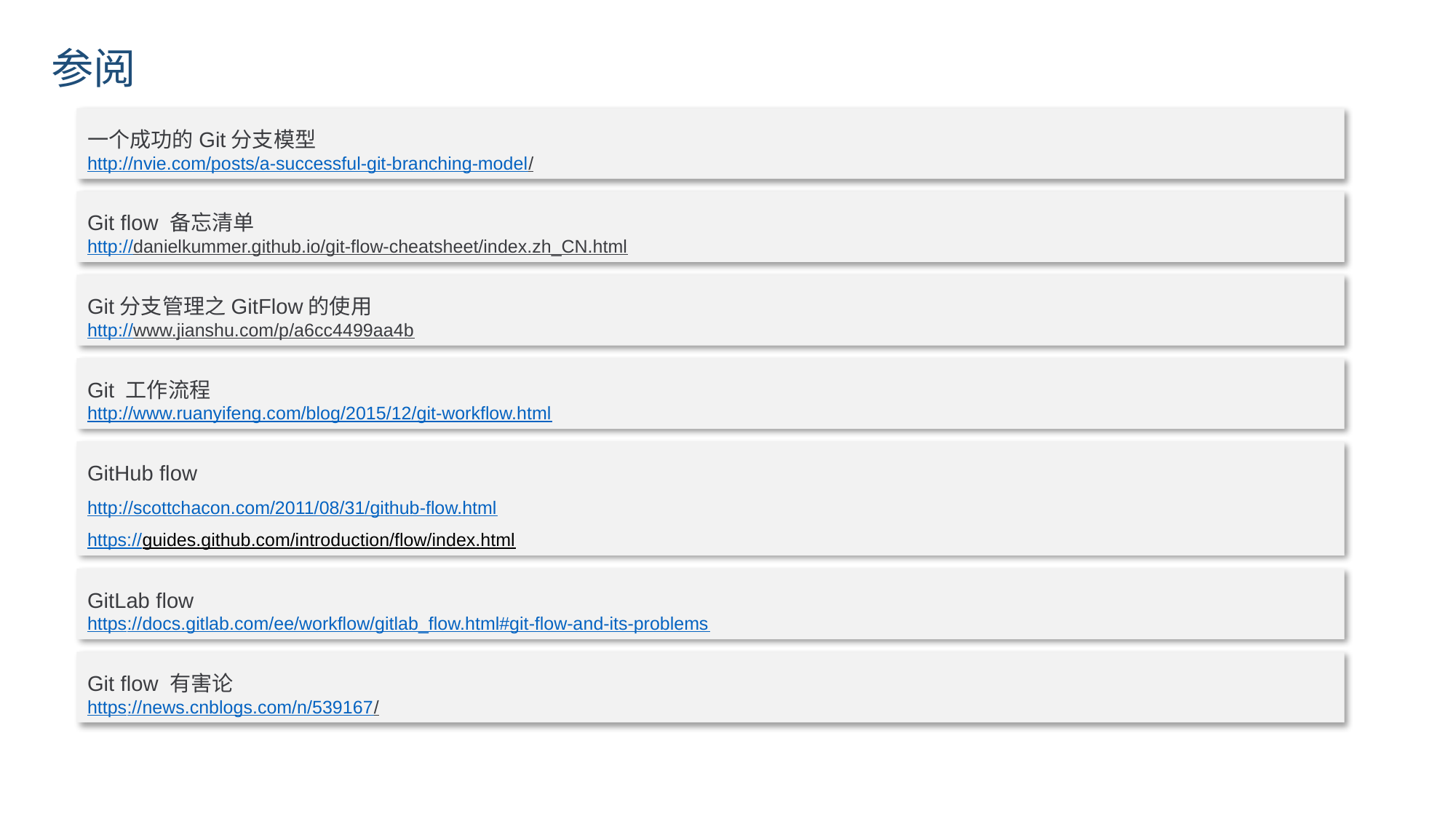

参阅
一个成功的Git分支模型
http://nvie.com/posts/a-successful-git-branching-model/
Git flow 备忘清单
http://danielkummer.github.io/git-flow-cheatsheet/index.zh_CN.html
Git分支管理之GitFlow的使用
http://www.jianshu.com/p/a6cc4499aa4b
Git 工作流程
http://www.ruanyifeng.com/blog/2015/12/git-workflow.html
GitHub flow
http://scottchacon.com/2011/08/31/github-flow.html
https://guides.github.com/introduction/flow/index.html
GitLab flow
https://docs.gitlab.com/ee/workflow/gitlab_flow.html#git-flow-and-its-problems
Git flow 有害论
https://news.cnblogs.com/n/539167/